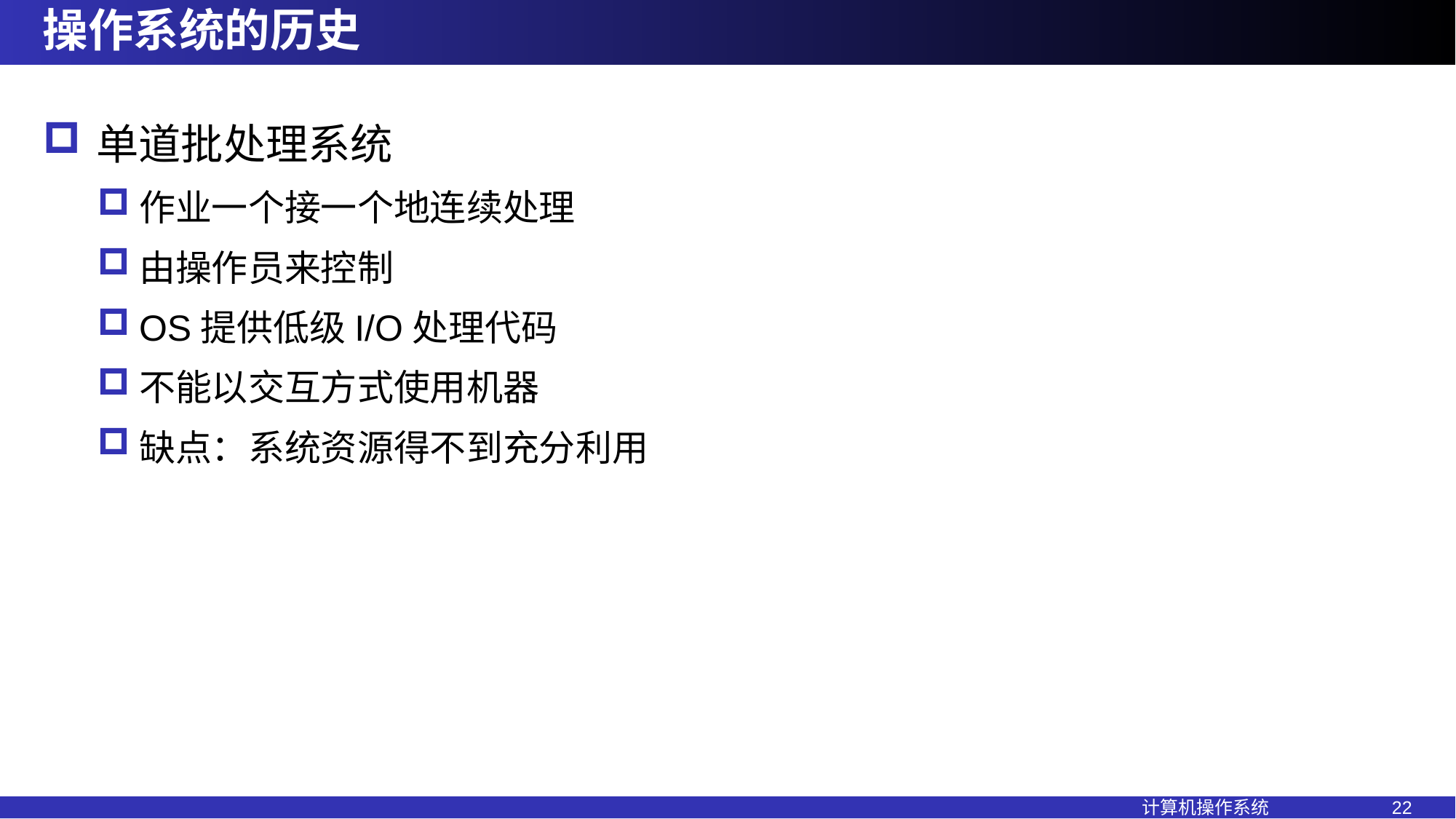

# 操作系统的历史
单道批处理系统
作业一个接一个地连续处理
由操作员来控制
OS提供低级I/O处理代码
不能以交互方式使用机器
缺点：系统资源得不到充分利用
计算机操作系统                     22